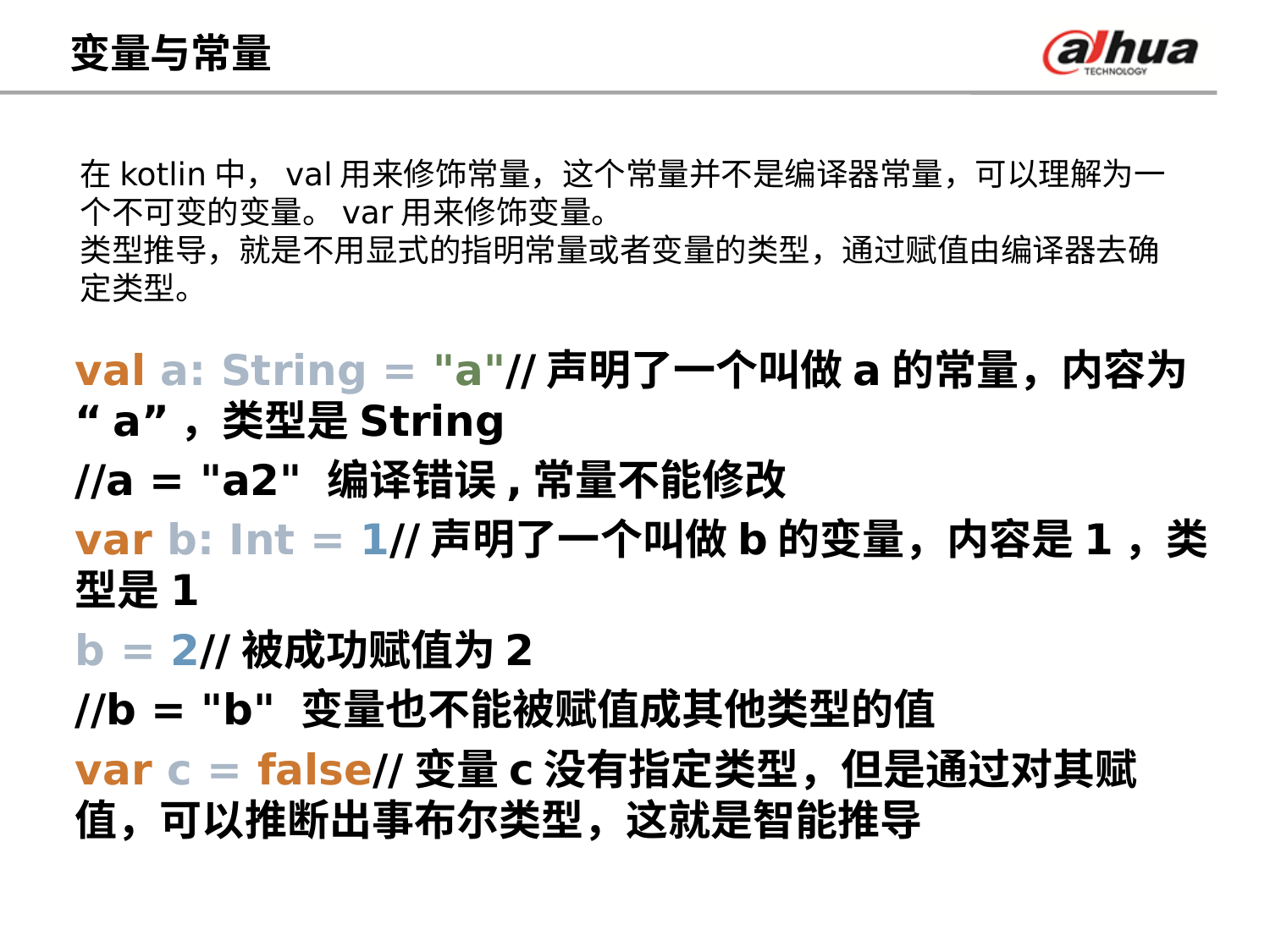

# 变量与常量
在kotlin中，val用来修饰常量，这个常量并不是编译器常量，可以理解为一个不可变的变量。var用来修饰变量。
类型推导，就是不用显式的指明常量或者变量的类型，通过赋值由编译器去确定类型。
val a: String = "a"//声明了一个叫做a的常量，内容为“a”，类型是String
//a = "a2" 编译错误,常量不能修改
var b: Int = 1//声明了一个叫做b的变量，内容是1，类型是1
b = 2//被成功赋值为2
//b = "b" 变量也不能被赋值成其他类型的值
var c = false//变量c没有指定类型，但是通过对其赋值，可以推断出事布尔类型，这就是智能推导